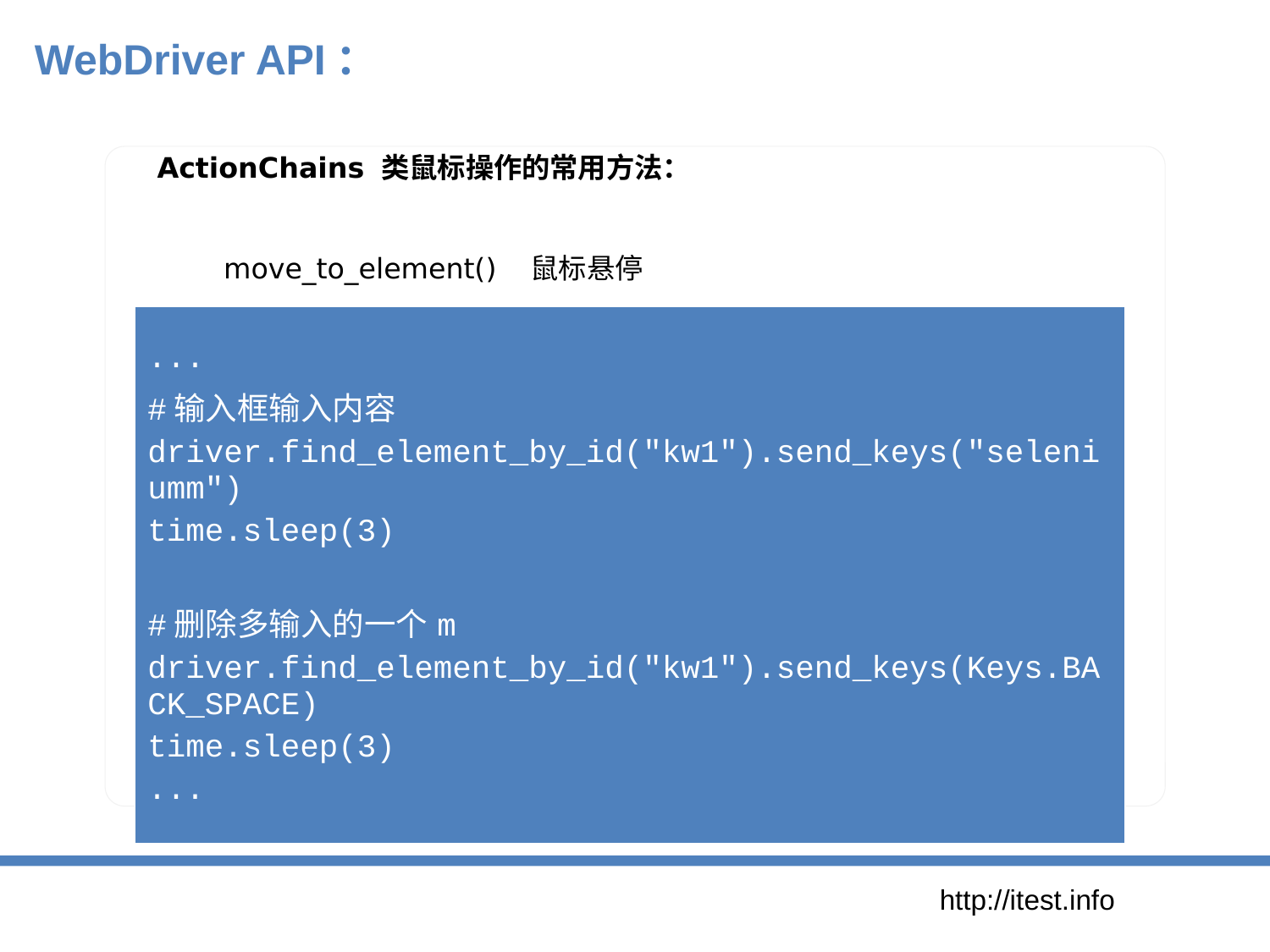

WebDriver API：
 ActionChains 类鼠标操作的常用方法：

 　　move_to_element()   鼠标悬停

| ... #输入框输入内容 driver.find\_element\_by\_id("kw1").send\_keys("seleniumm") time.sleep(3) #删除多输入的一个m driver.find\_element\_by\_id("kw1").send\_keys(Keys.BACK\_SPACE) time.sleep(3) ... |
| --- |

http://itest.info